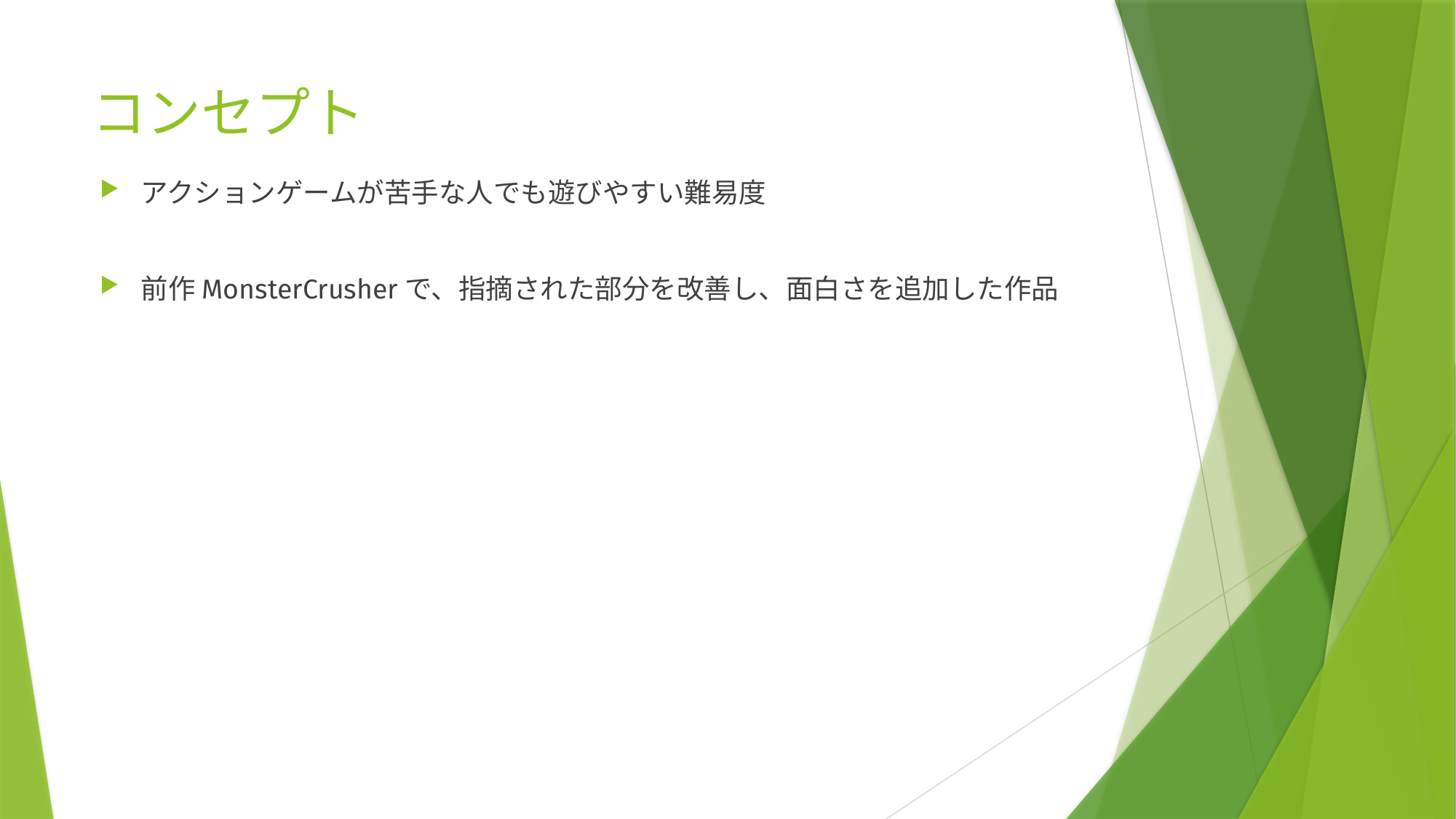

# コンセプト
アクションゲームが苦手な人でも遊びやすい難易度

前作MonsterCrusherで、指摘された部分を改善し、面白さを追加した作品